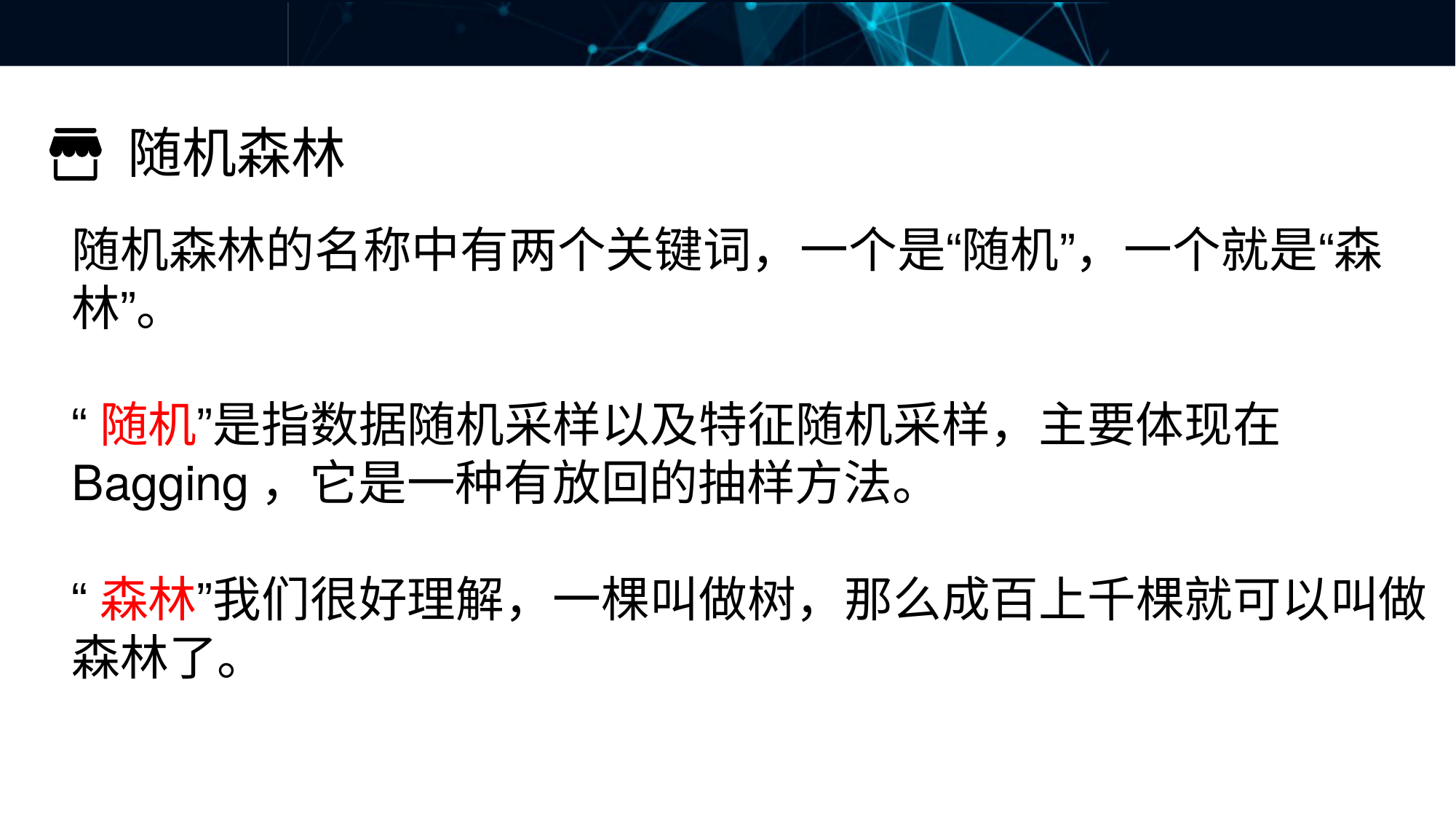

随机森林

随机森林的名称中有两个关键词，一个是“随机”，一个就是“森林”。

“随机”是指数据随机采样以及特征随机采样，主要体现在Bagging，它是一种有放回的抽样方法。

“森林”我们很好理解，一棵叫做树，那么成百上千棵就可以叫做森林了。